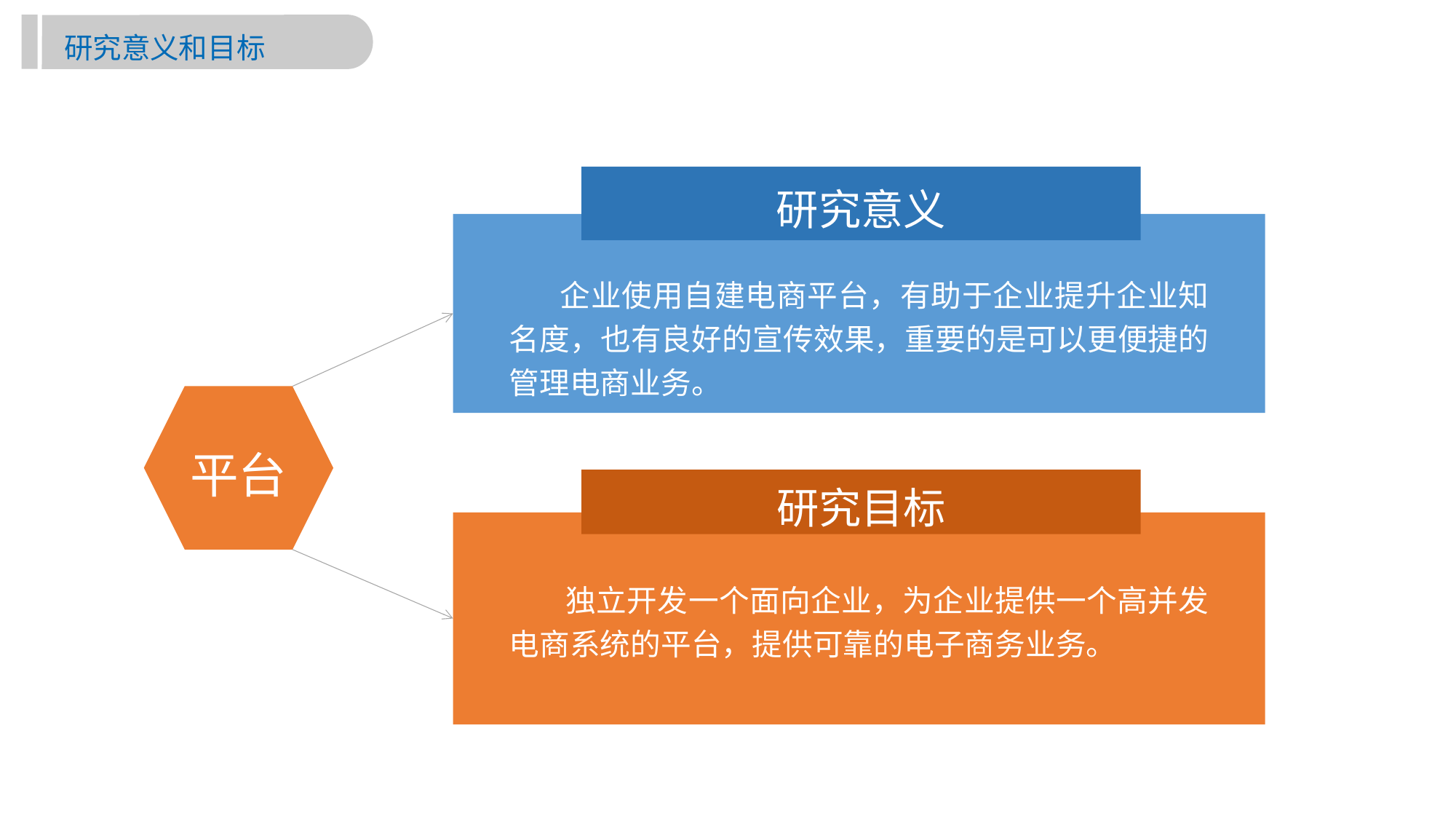

研究意义和目标
研究意义

       企业使用自建电商平台，有助于企业提升企业知名度，也有良好的宣传效果，重要的是可以更便捷的管理电商业务。
平台
研究目标

       独立开发一个面向企业，为企业提供一个高并发电商系统的平台，提供可靠的电子商务业务。